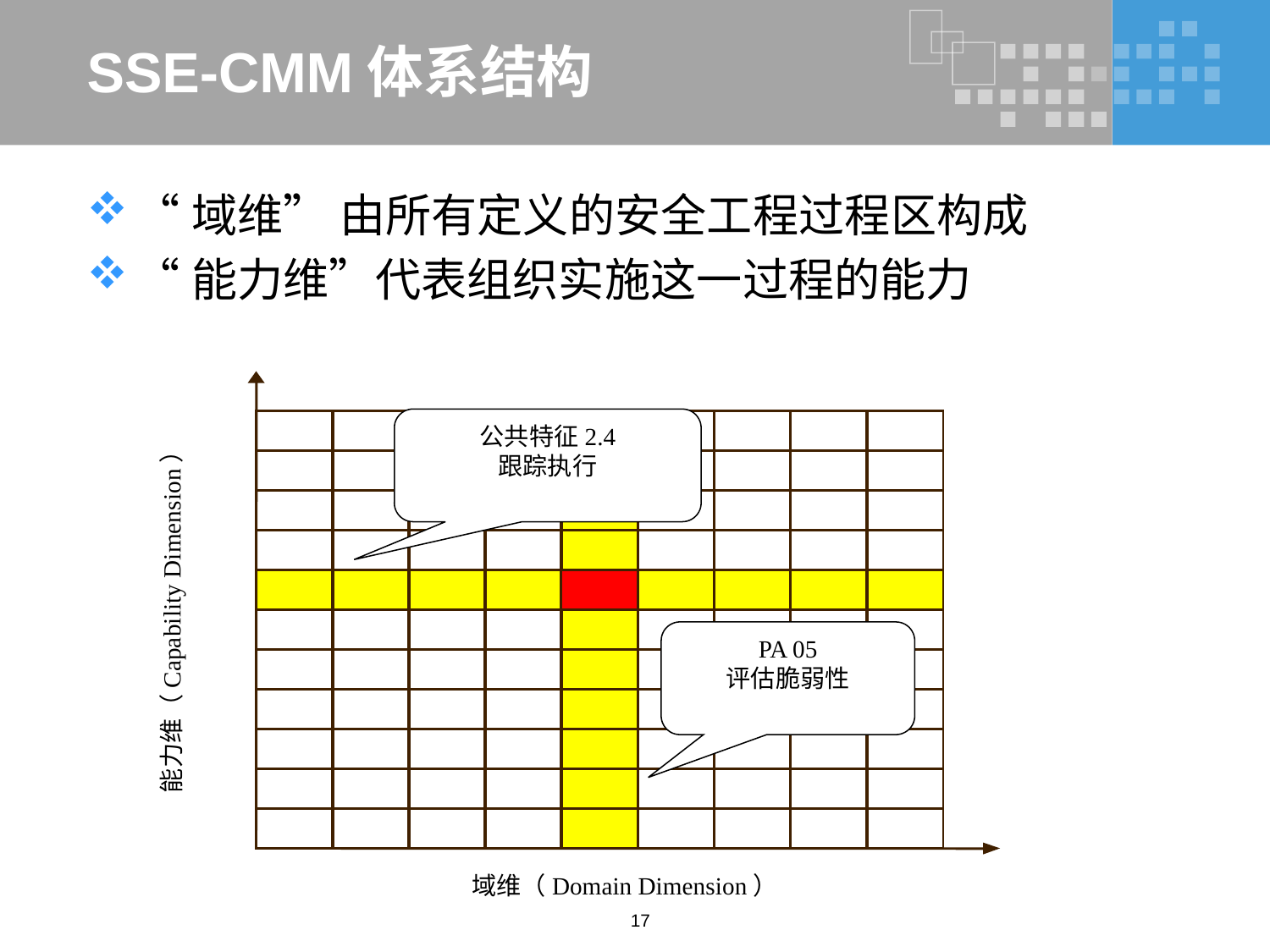

# SSE-CMM体系结构
“域维” 由所有定义的安全工程过程区构成
“能力维”代表组织实施这一过程的能力

公共特征2.4
跟踪执行
能力维（Capability Dimension）
PA 05
评估脆弱性
域维（Domain Dimension）

17